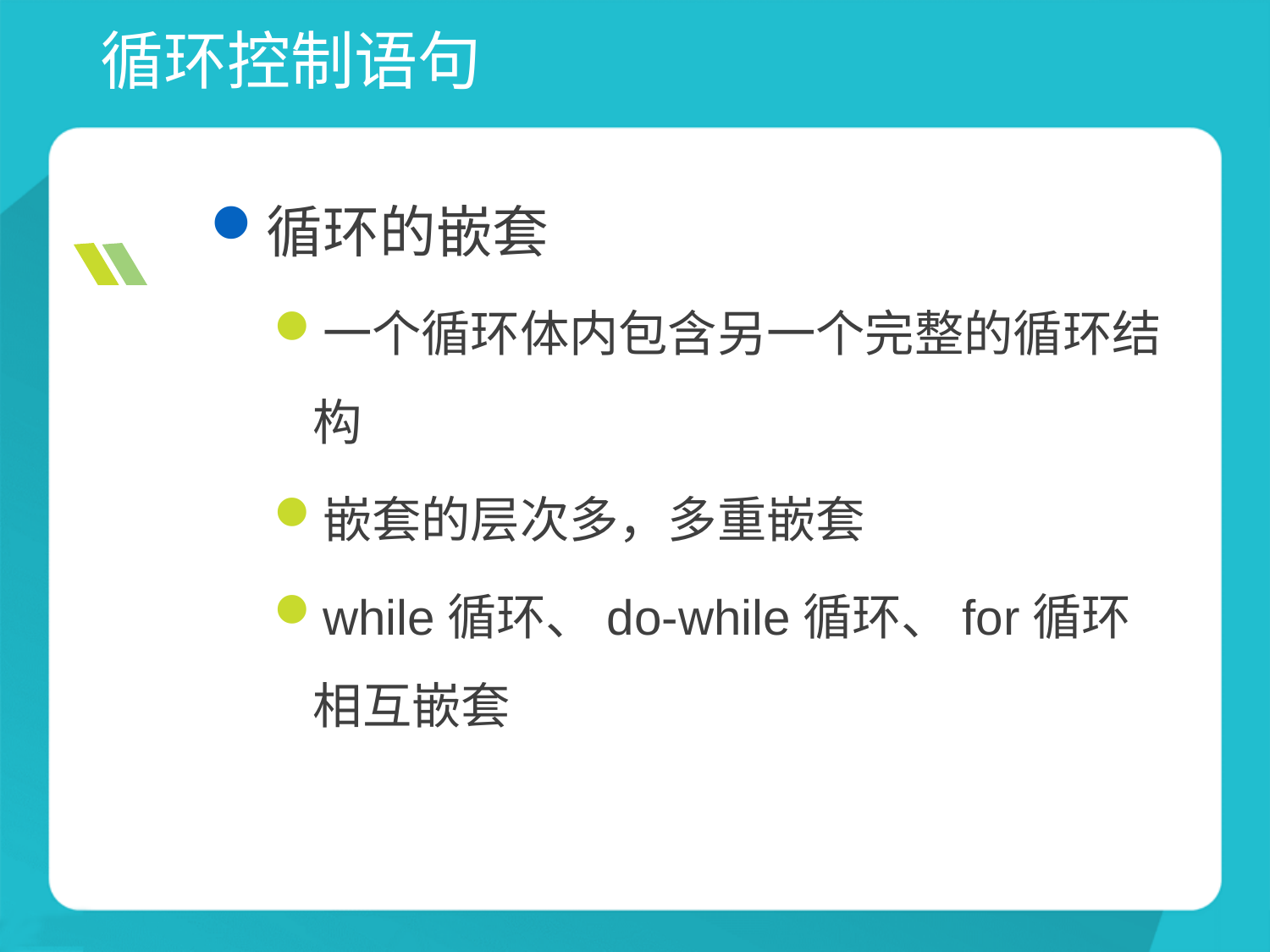

# 循环控制语句
循环的嵌套
一个循环体内包含另一个完整的循环结构
嵌套的层次多，多重嵌套
while循环、do-while循环、for循环相互嵌套